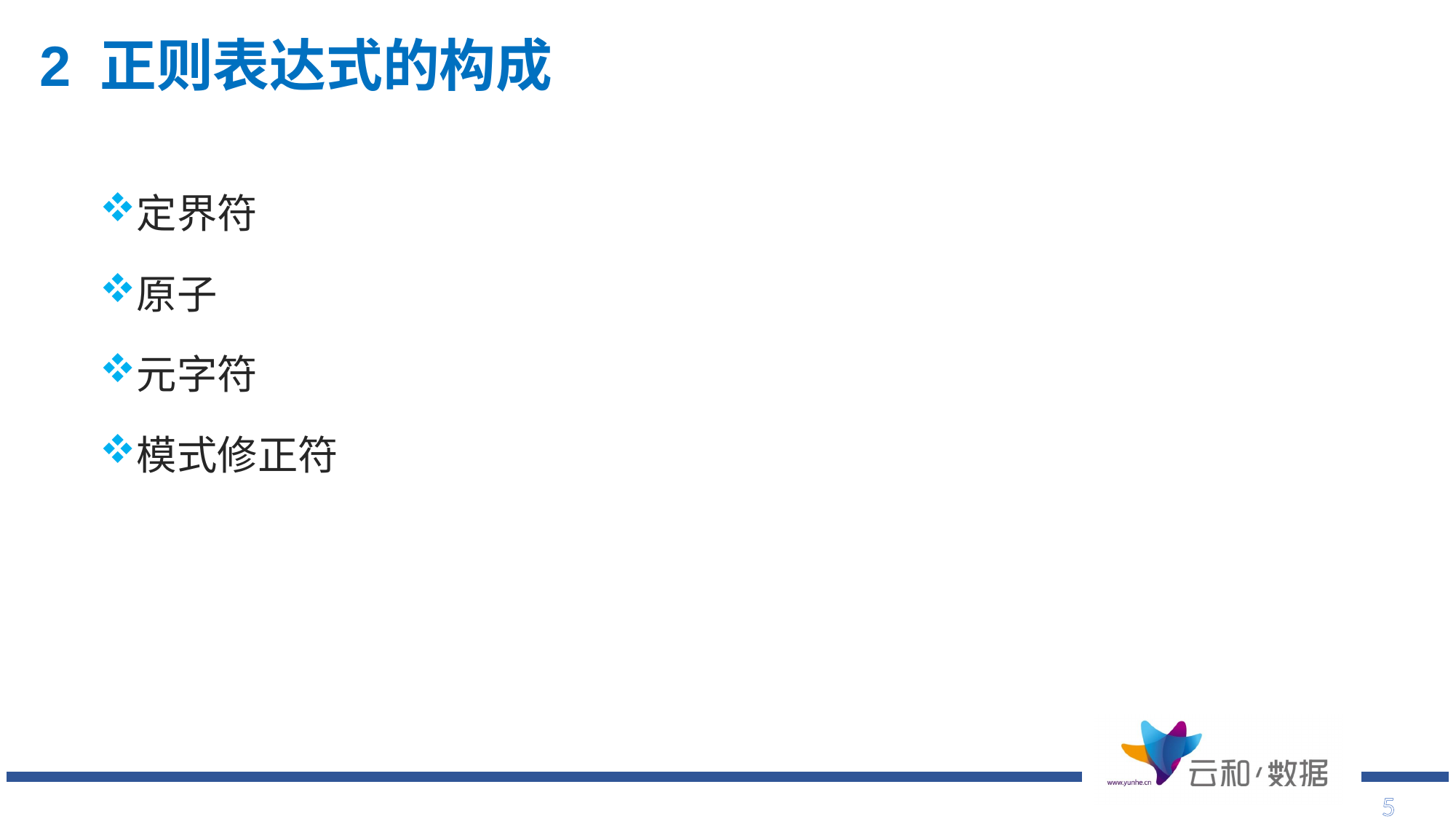

2 正则表达式的构成
# 定界符
原子
元字符
模式修正符